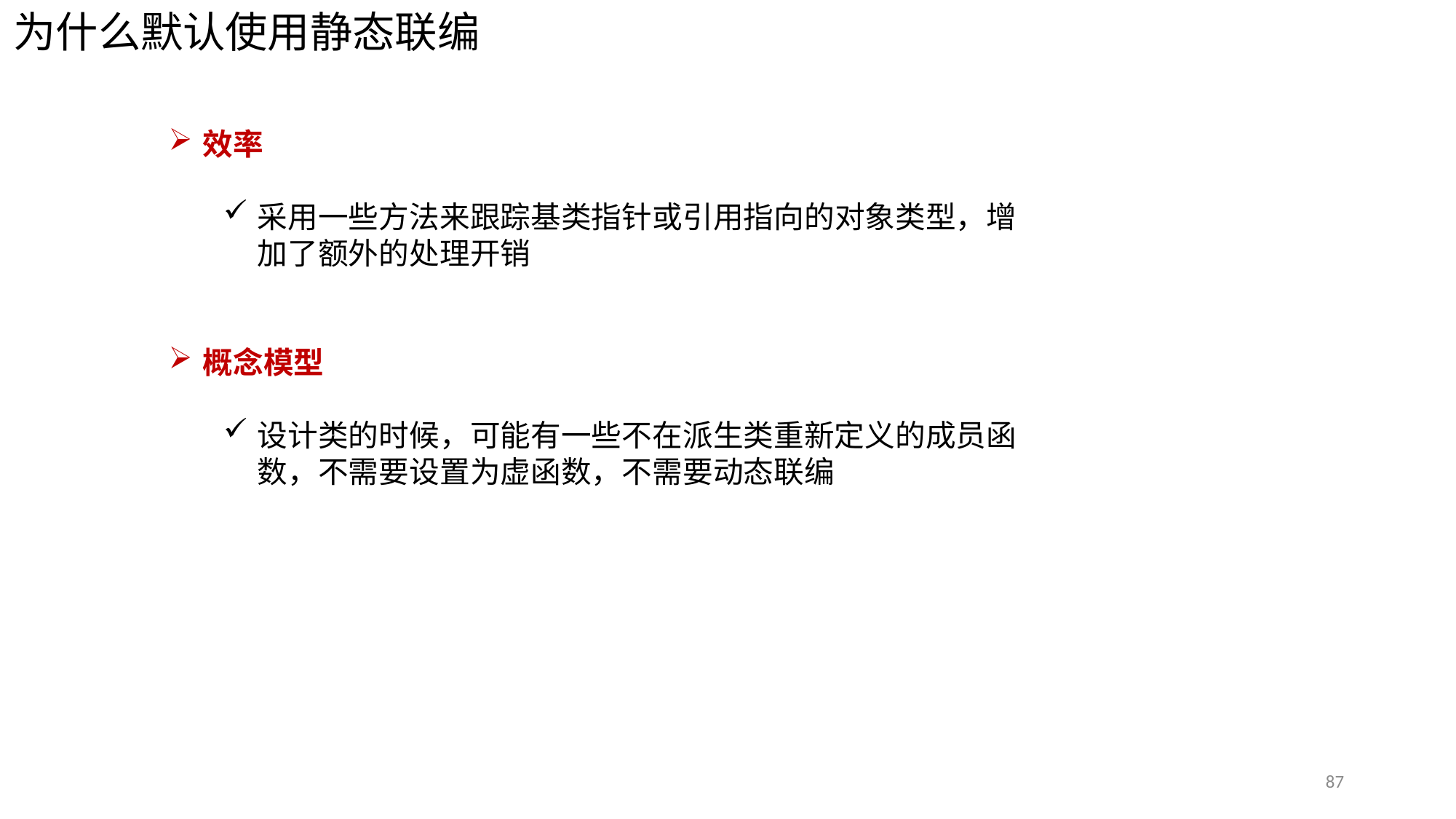

为什么默认使用静态联编
效率

采用一些方法来跟踪基类指针或引用指向的对象类型，增加了额外的处理开销

概念模型

设计类的时候，可能有一些不在派生类重新定义的成员函数，不需要设置为虚函数，不需要动态联编
87